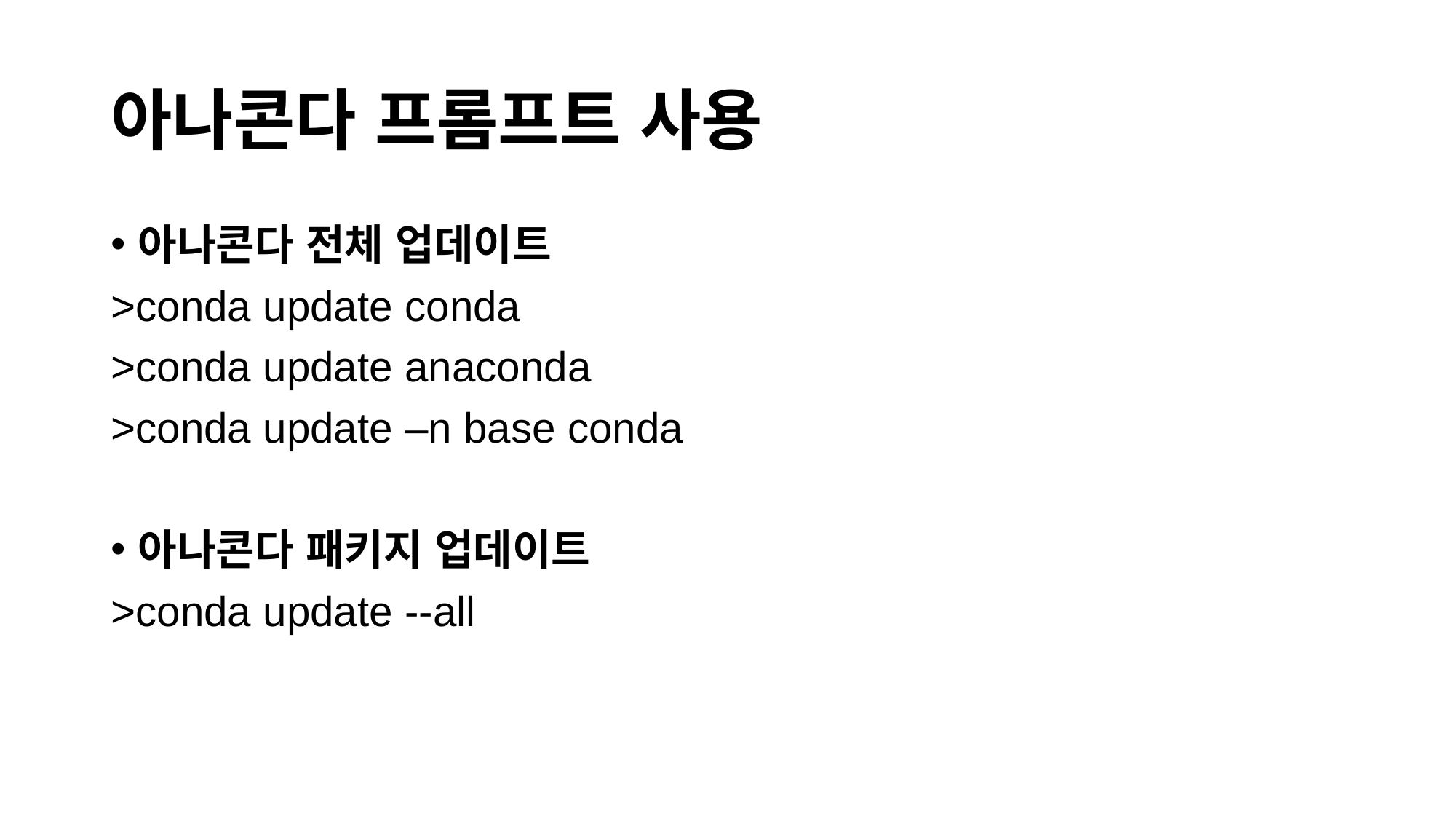

# 아나콘다 프롬프트 사용
아나콘다 전체 업데이트
>conda update conda
>conda update anaconda
>conda update –n base conda

아나콘다 패키지 업데이트
>conda update --all